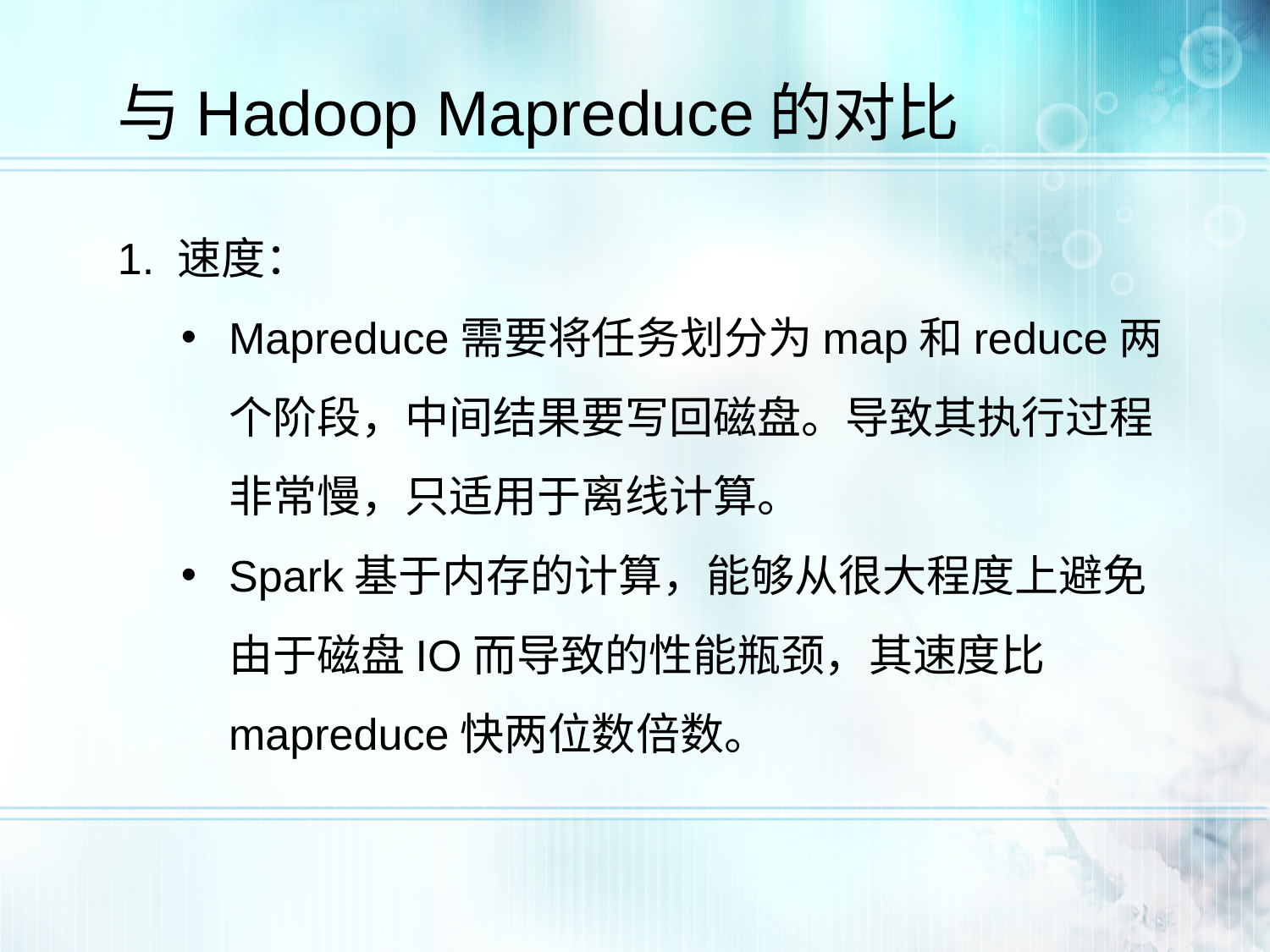

与Hadoop Mapreduce的对比
1. 速度：
Mapreduce需要将任务划分为map和reduce两个阶段，中间结果要写回磁盘。导致其执行过程非常慢，只适用于离线计算。
Spark基于内存的计算，能够从很大程度上避免由于磁盘IO而导致的性能瓶颈，其速度比mapreduce快两位数倍数。